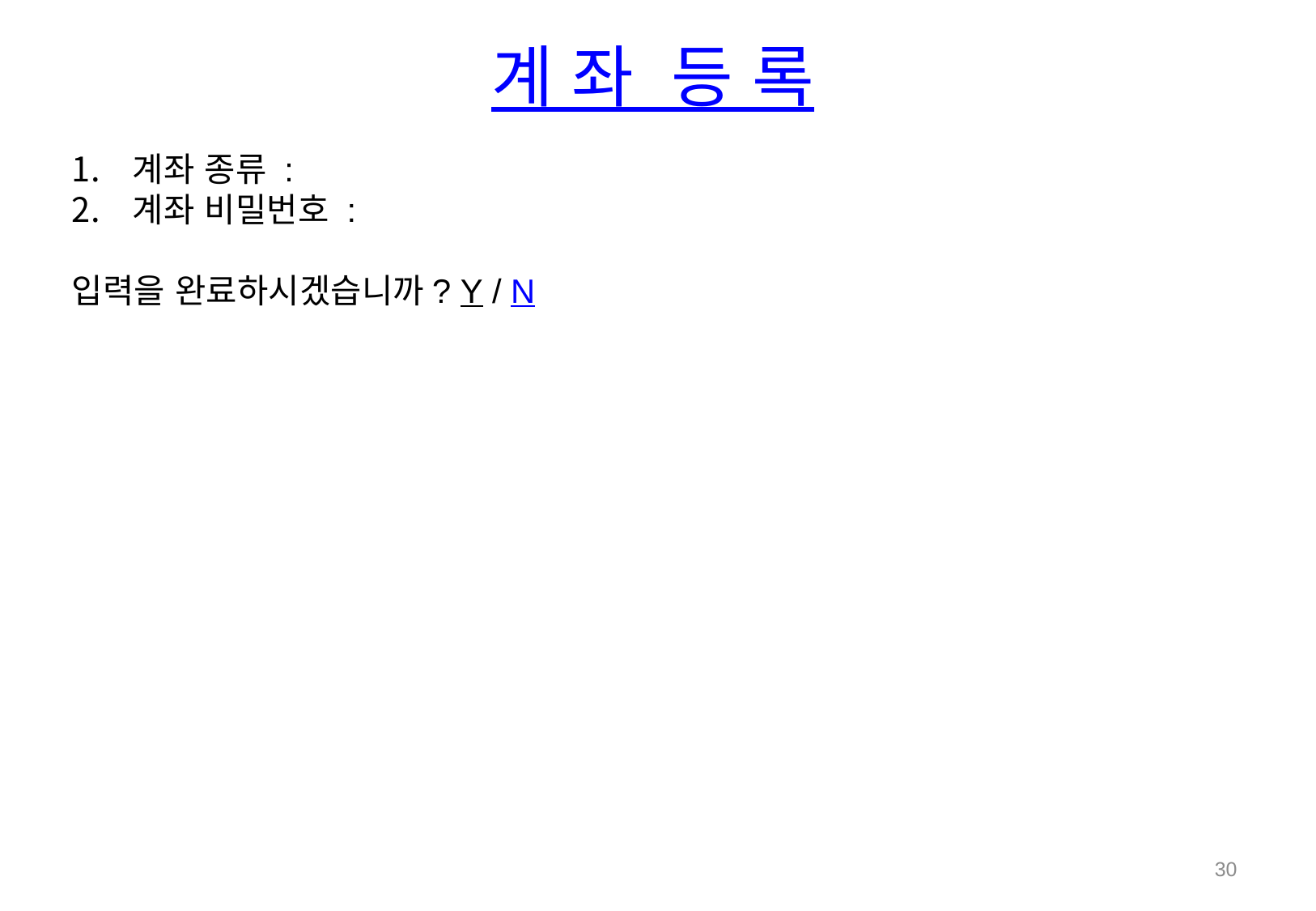

계 좌  등 록
계좌 종류 :
계좌 비밀번호 :

입력을 완료하시겠습니까? Y / N

30